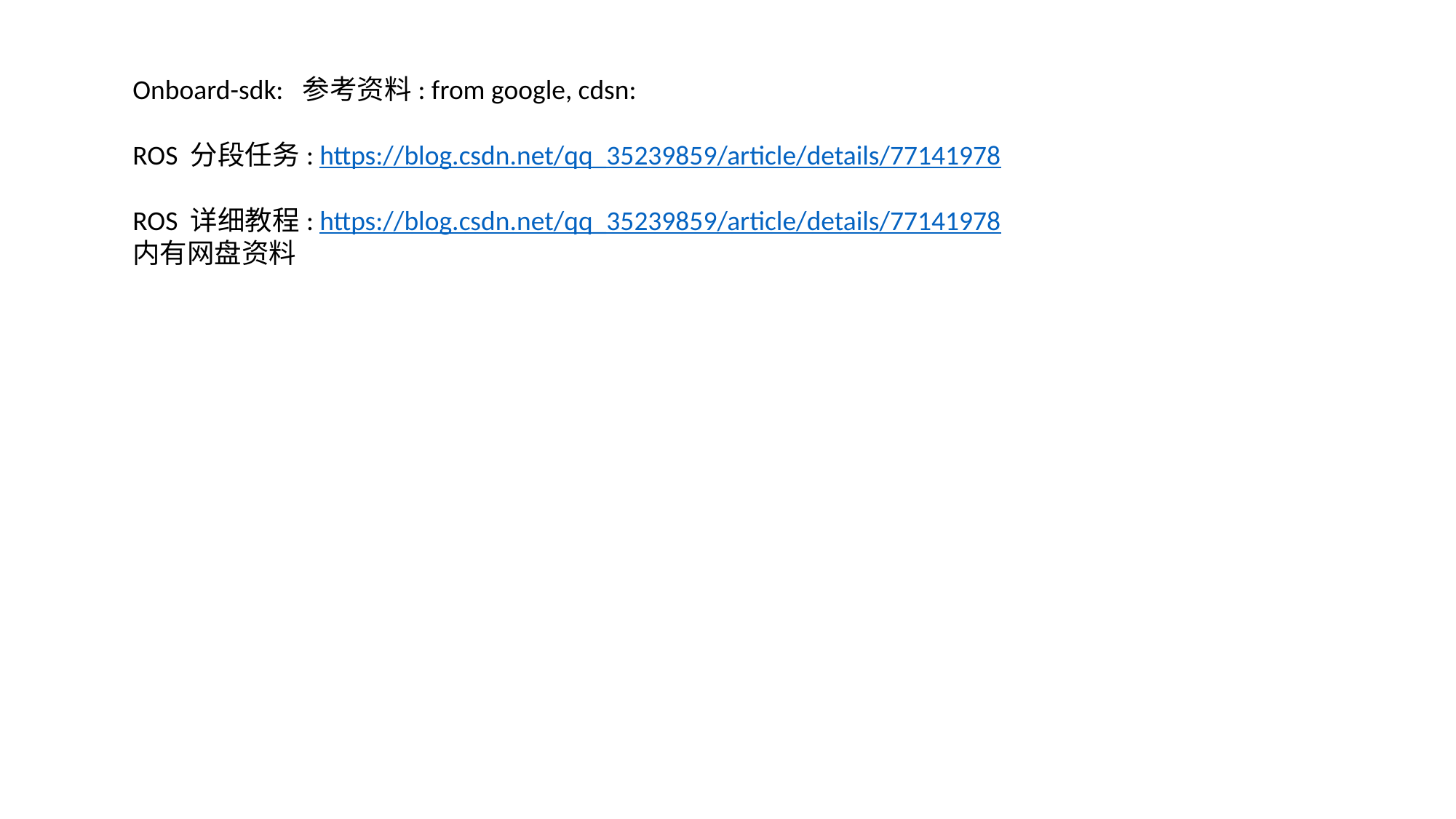

Onboard-sdk:  参考资料: from google, cdsn:

ROS 分段任务: https://blog.csdn.net/qq_35239859/article/details/77141978

ROS 详细教程: https://blog.csdn.net/qq_35239859/article/details/77141978
内有网盘资料